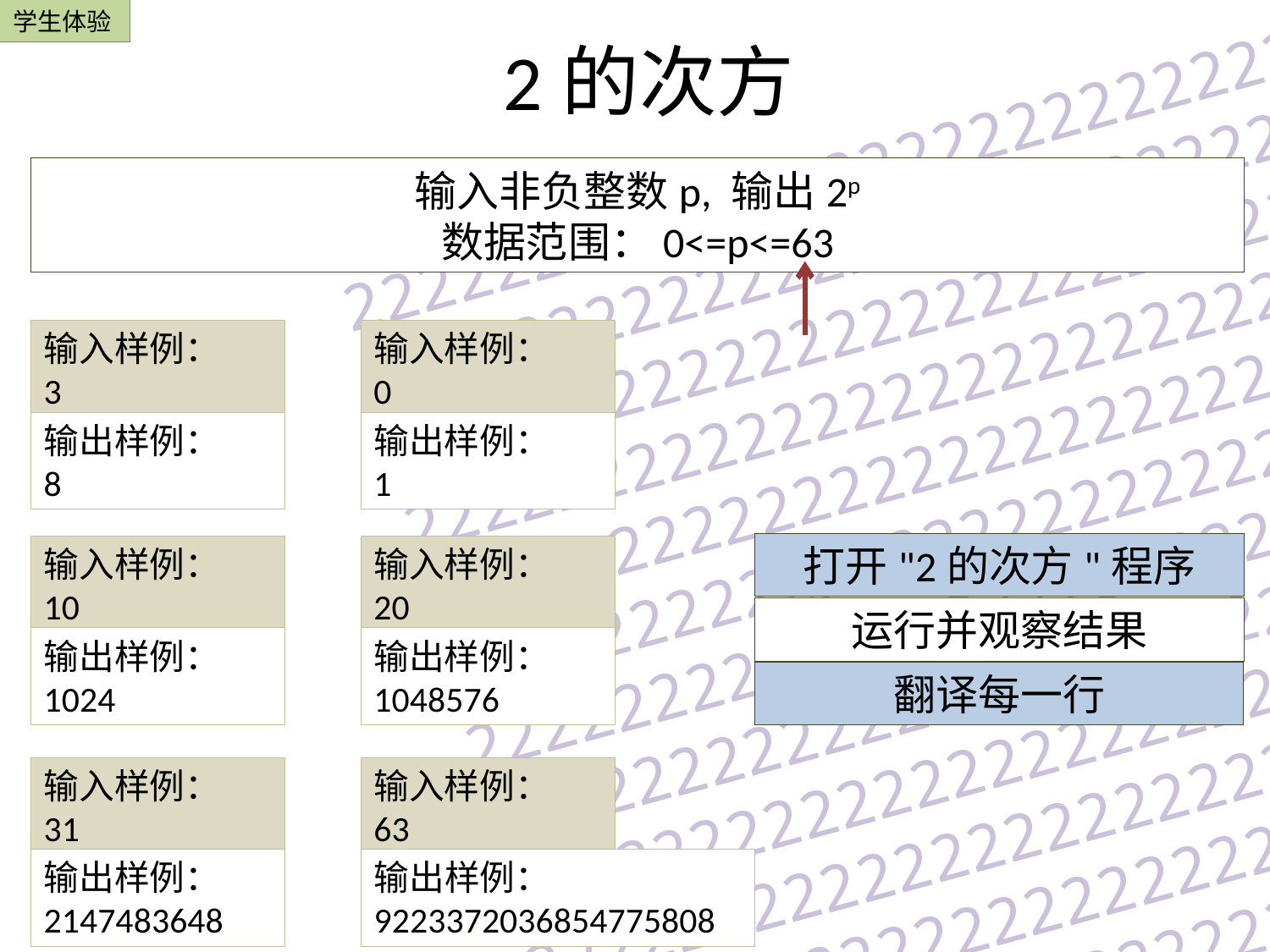

# 2的次方
耗时约
5分钟
学生体验
222222222222222222222222222222222222222222222222222222222222222222222222222222222222222222222222222222222222222222222222222222222222222222222222222222222222222222222222222222222222222222222222222222222222222222222222222222222222222222222222222222222222222222222222222222222222222222222222222222222222222222222222222222222222222222222222222222222222222222222222222222222222222222222222222222222222222222222222222222222
输入非负整数p, 输出2p
数据范围：0<=p<=63
输入样例：
3
输入样例：
0
输出样例：
8
输出样例：
1
打开"2的次方"程序
输入样例：
10
输入样例：
20
运行并观察结果
输出样例：
1024
输出样例：
1048576
翻译每一行
输入样例：
31
输入样例：
63
输出样例：
2147483648
输出样例：
9223372036854775808